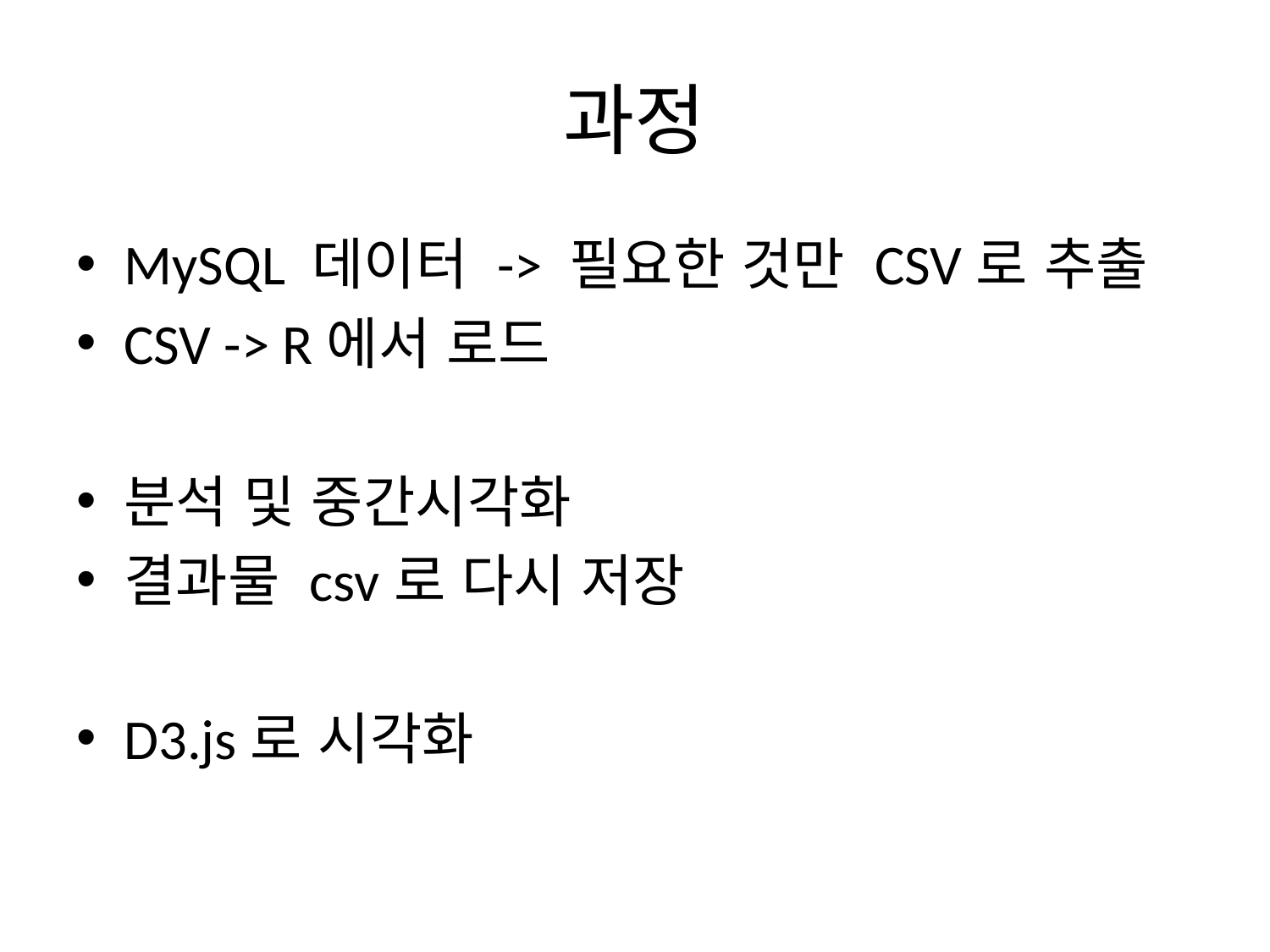

# 과정
MySQL 데이터 -> 필요한 것만 CSV로 추출
CSV -> R에서 로드

분석 및 중간시각화
결과물 csv로 다시 저장

D3.js로 시각화